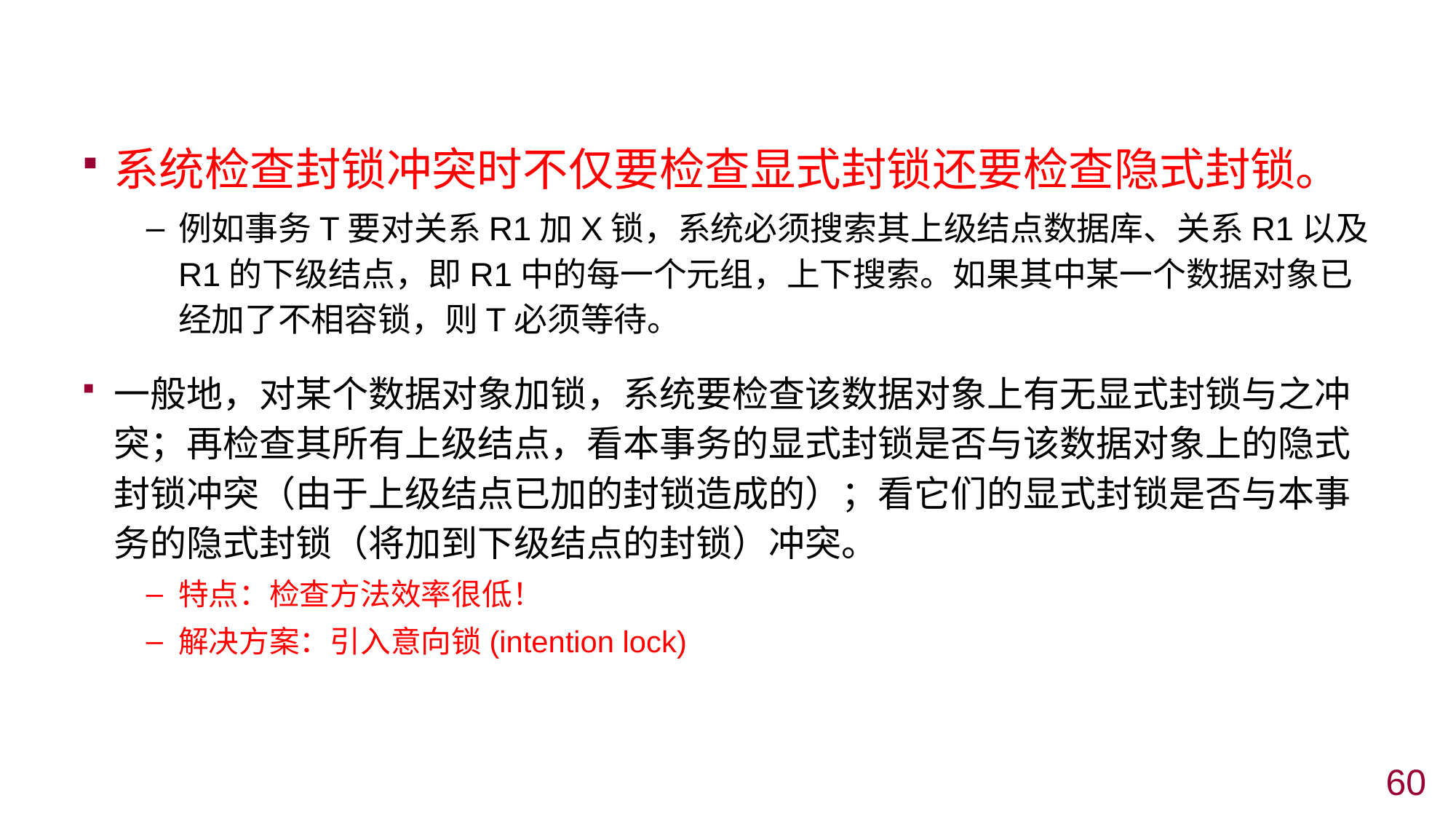

#
系统检查封锁冲突时不仅要检查显式封锁还要检查隐式封锁。
例如事务T要对关系R1加X锁，系统必须搜索其上级结点数据库、关系R1以及R1的下级结点，即R1中的每一个元组，上下搜索。如果其中某一个数据对象已经加了不相容锁，则T必须等待。

一般地，对某个数据对象加锁，系统要检查该数据对象上有无显式封锁与之冲突；再检查其所有上级结点，看本事务的显式封锁是否与该数据对象上的隐式封锁冲突（由于上级结点已加的封锁造成的）；看它们的显式封锁是否与本事务的隐式封锁（将加到下级结点的封锁）冲突。
特点：检查方法效率很低！
解决方案：引入意向锁(intention lock)
60